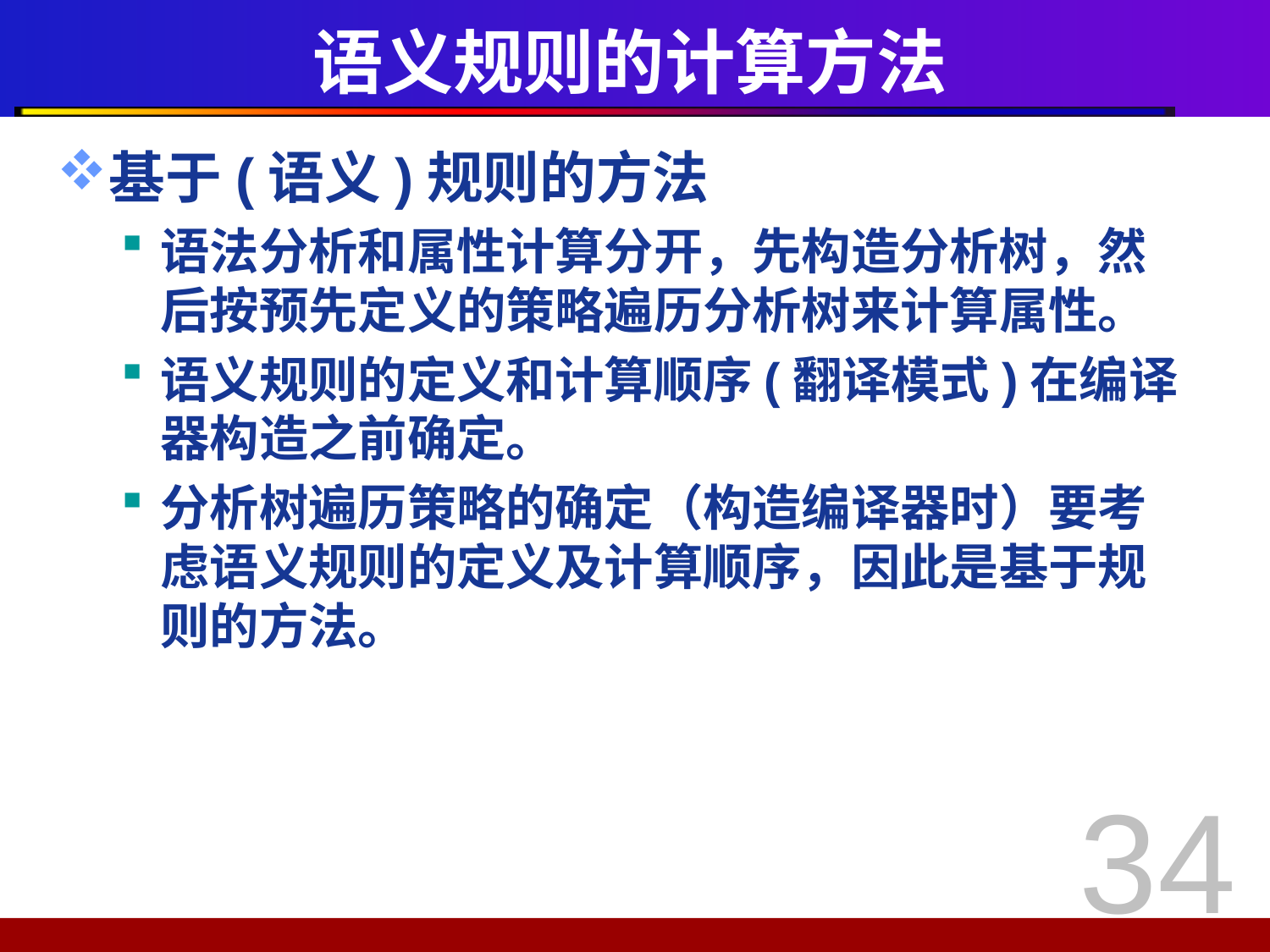

# 语义规则的计算方法
基于(语义)规则的方法
语法分析和属性计算分开，先构造分析树，然后按预先定义的策略遍历分析树来计算属性。
语义规则的定义和计算顺序(翻译模式)在编译器构造之前确定。
分析树遍历策略的确定（构造编译器时）要考虑语义规则的定义及计算顺序，因此是基于规则的方法。

34